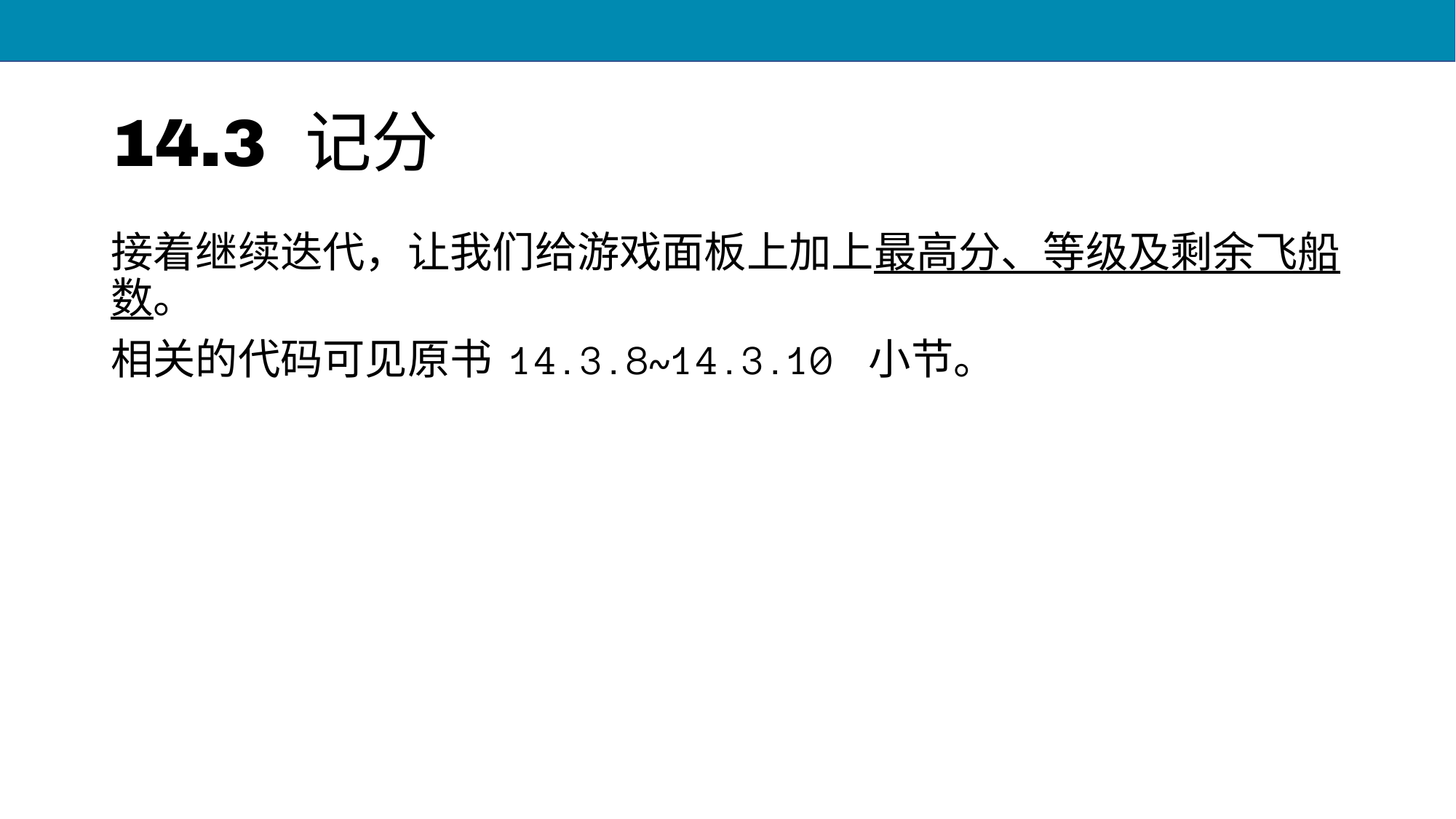

# 14.3 记分
接着继续迭代，让我们给游戏面板上加上最高分、等级及剩余飞船数。
相关的代码可见原书 14.3.8~14.3.10 小节。